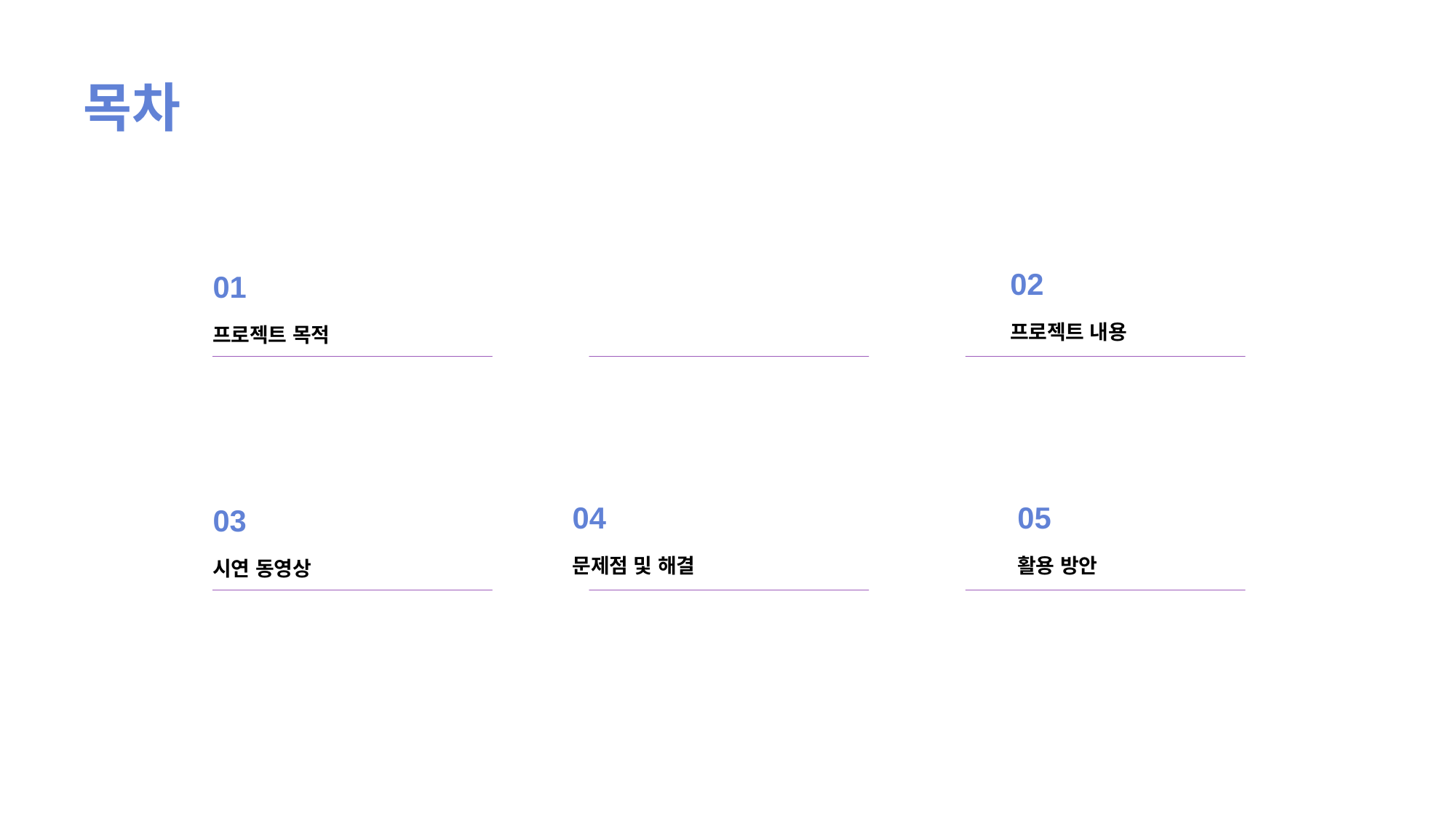

목차
02
01
프로젝트 내용
프로젝트 목적
04
05
03
활용 방안
문제점 및 해결
시연 동영상